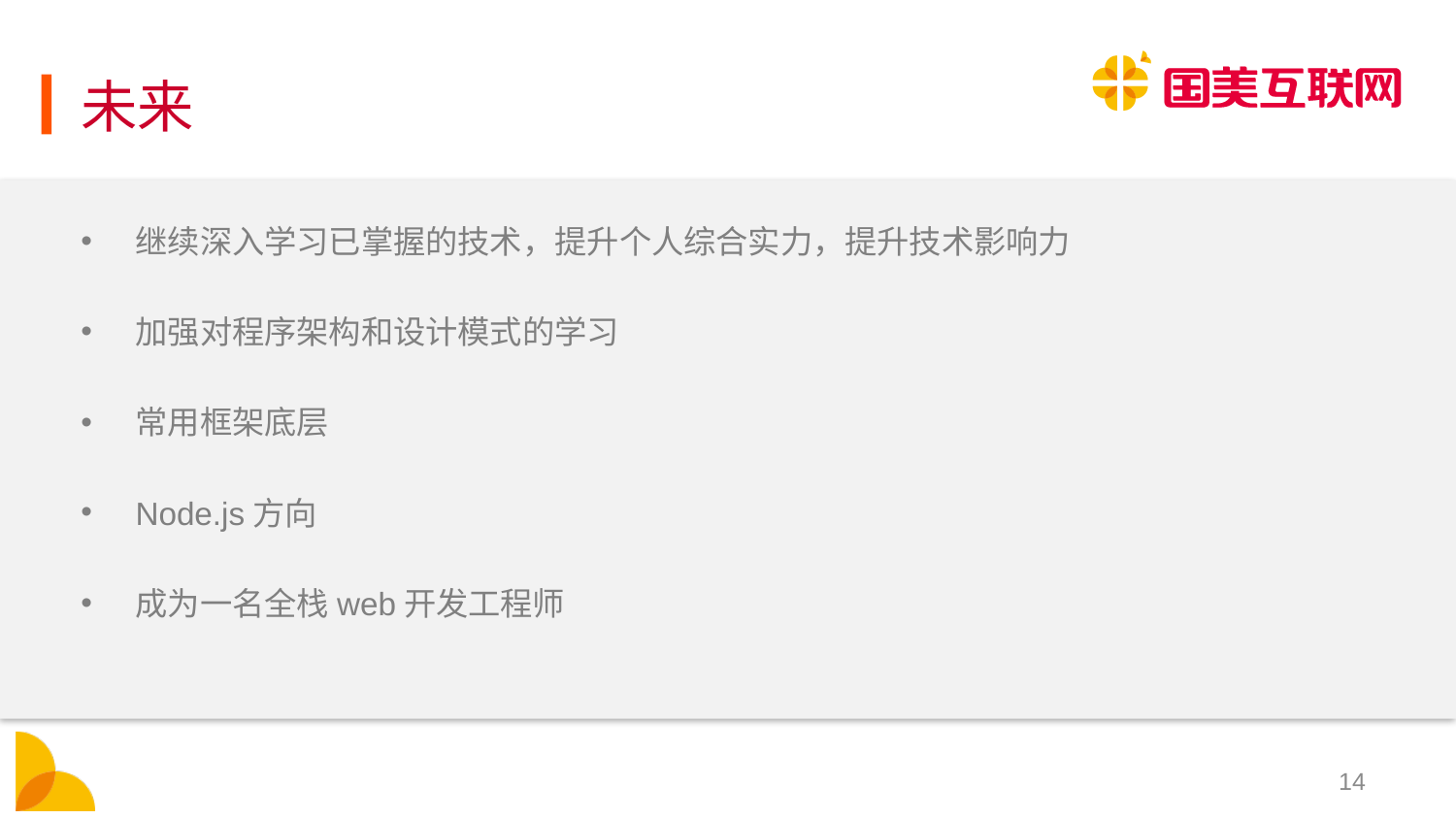

# 未来

继续深入学习已掌握的技术，提升个人综合实力，提升技术影响力

加强对程序架构和设计模式的学习

常用框架底层

Node.js方向

成为一名全栈web开发工程师

14